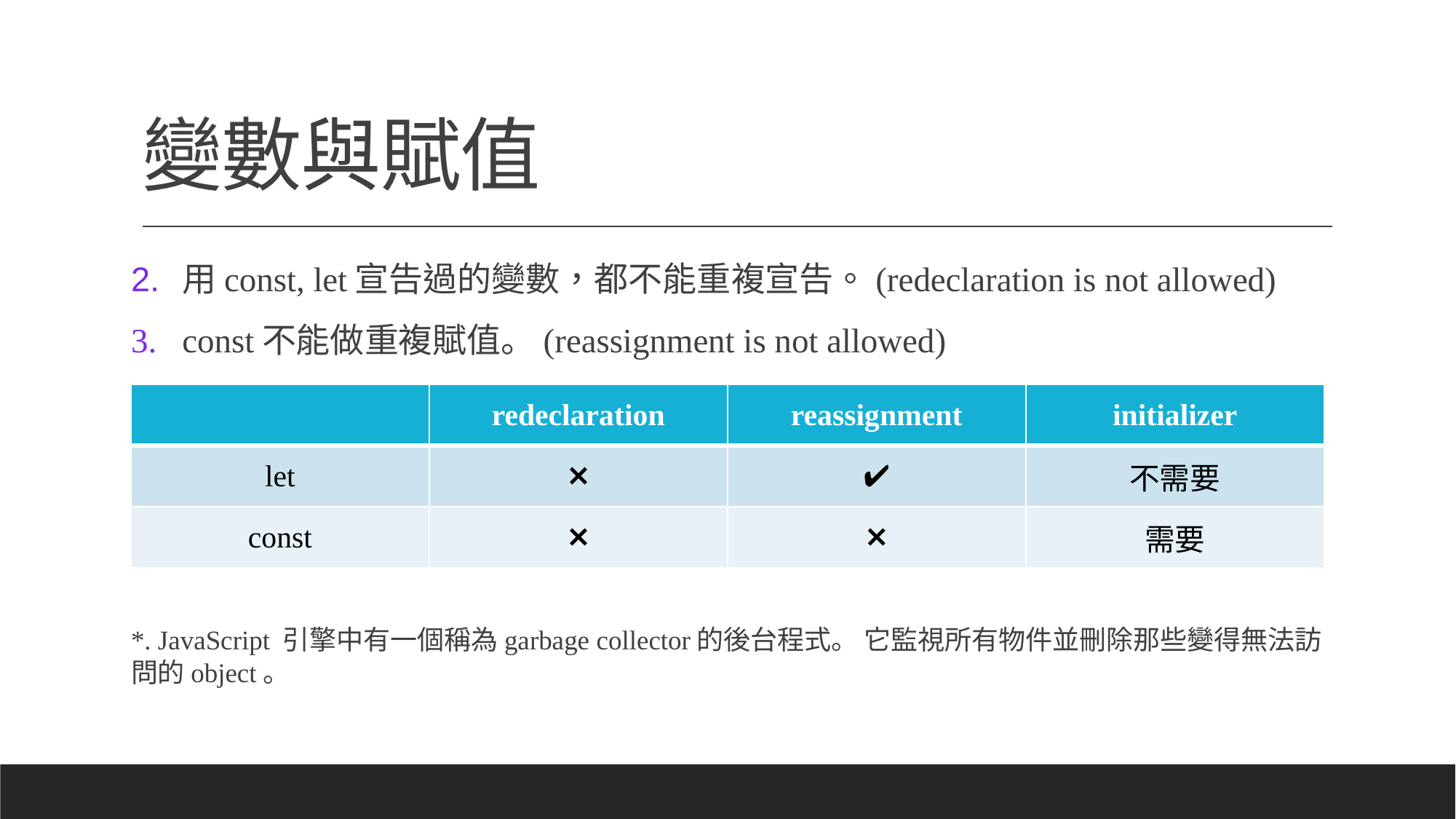

# 變數與賦值
用const, let宣告過的變數，都不能重複宣告。(redeclaration is not allowed)
const不能做重複賦值。(reassignment is not allowed)

*. JavaScript 引擎中有一個稱為garbage collector的後台程式。 它監視所有物件並刪除那些變得無法訪問的object。

|  | redeclaration | reassignment | initializer |
| --- | --- | --- | --- |
| let | ❌ | ✔ | 不需要 |
| const | ❌ | ❌ | 需要 |